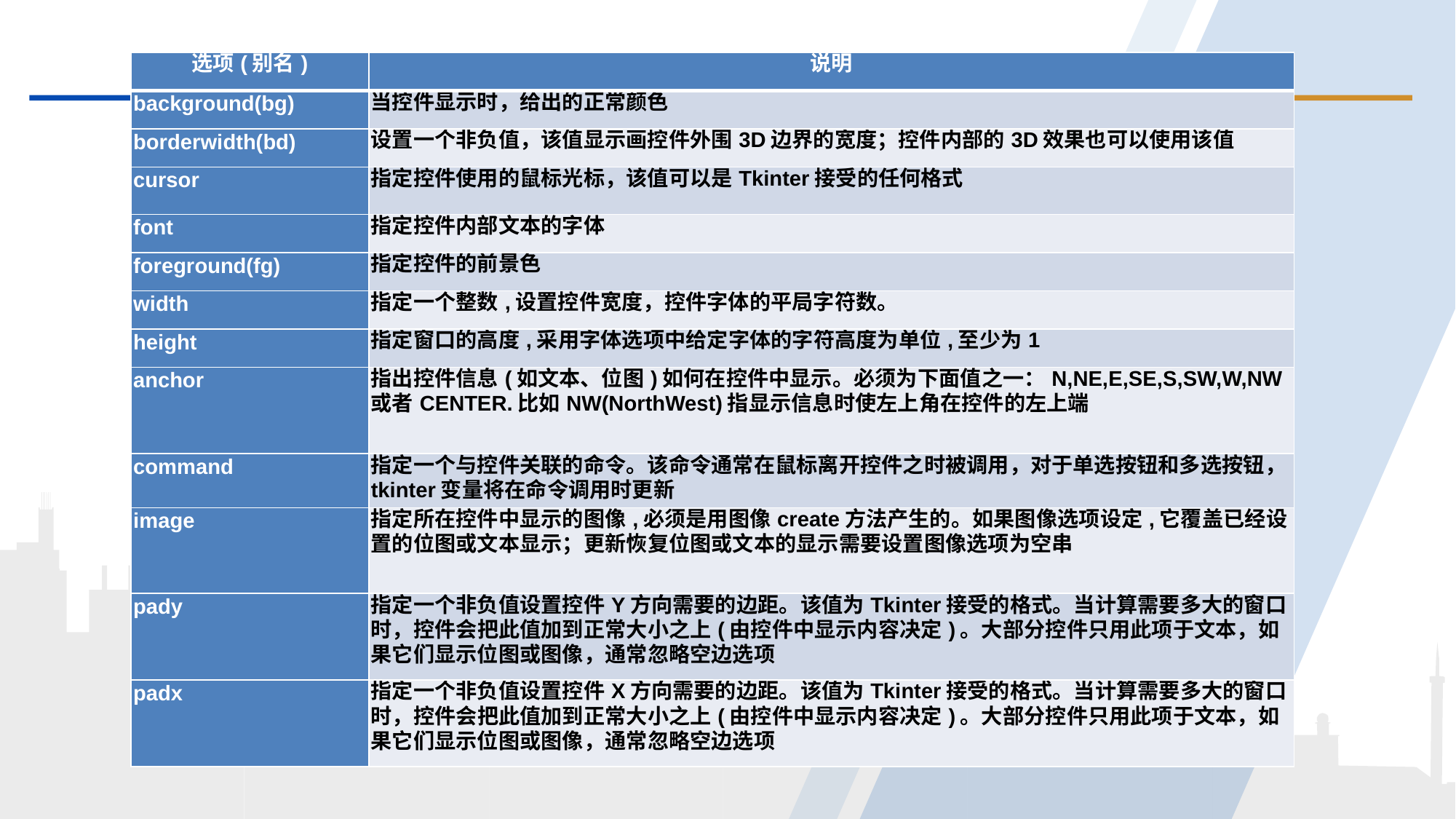

| 选项(别名) | 说明 |
| --- | --- |
| background(bg) | 当控件显示时，给出的正常颜色 |
| borderwidth(bd) | 设置一个非负值，该值显示画控件外围3D边界的宽度；控件内部的3D效果也可以使用该值 |
| cursor | 指定控件使用的鼠标光标，该值可以是Tkinter接受的任何格式 |
| font | 指定控件内部文本的字体 |
| foreground(fg) | 指定控件的前景色 |
| width | 指定一个整数,设置控件宽度，控件字体的平局字符数。 |
| height | 指定窗口的高度,采用字体选项中给定字体的字符高度为单位,至少为1 |
| anchor | 指出控件信息(如文本、位图)如何在控件中显示。必须为下面值之一：N,NE,E,SE,S,SW,W,NW或者CENTER.比如NW(NorthWest)指显示信息时使左上角在控件的左上端 |
| command | 指定一个与控件关联的命令。该命令通常在鼠标离开控件之时被调用，对于单选按钮和多选按钮，tkinter变量将在命令调用时更新 |
| image | 指定所在控件中显示的图像,必须是用图像create方法产生的。如果图像选项设定,它覆盖已经设置的位图或文本显示；更新恢复位图或文本的显示需要设置图像选项为空串 |
| pady | 指定一个非负值设置控件Y方向需要的边距。该值为Tkinter接受的格式。当计算需要多大的窗口时，控件会把此值加到正常大小之上(由控件中显示内容决定)。大部分控件只用此项于文本，如果它们显示位图或图像，通常忽略空边选项 |
| padx | 指定一个非负值设置控件X方向需要的边距。该值为Tkinter接受的格式。当计算需要多大的窗口时，控件会把此值加到正常大小之上(由控件中显示内容决定)。大部分控件只用此项于文本，如果它们显示位图或图像，通常忽略空边选项 |